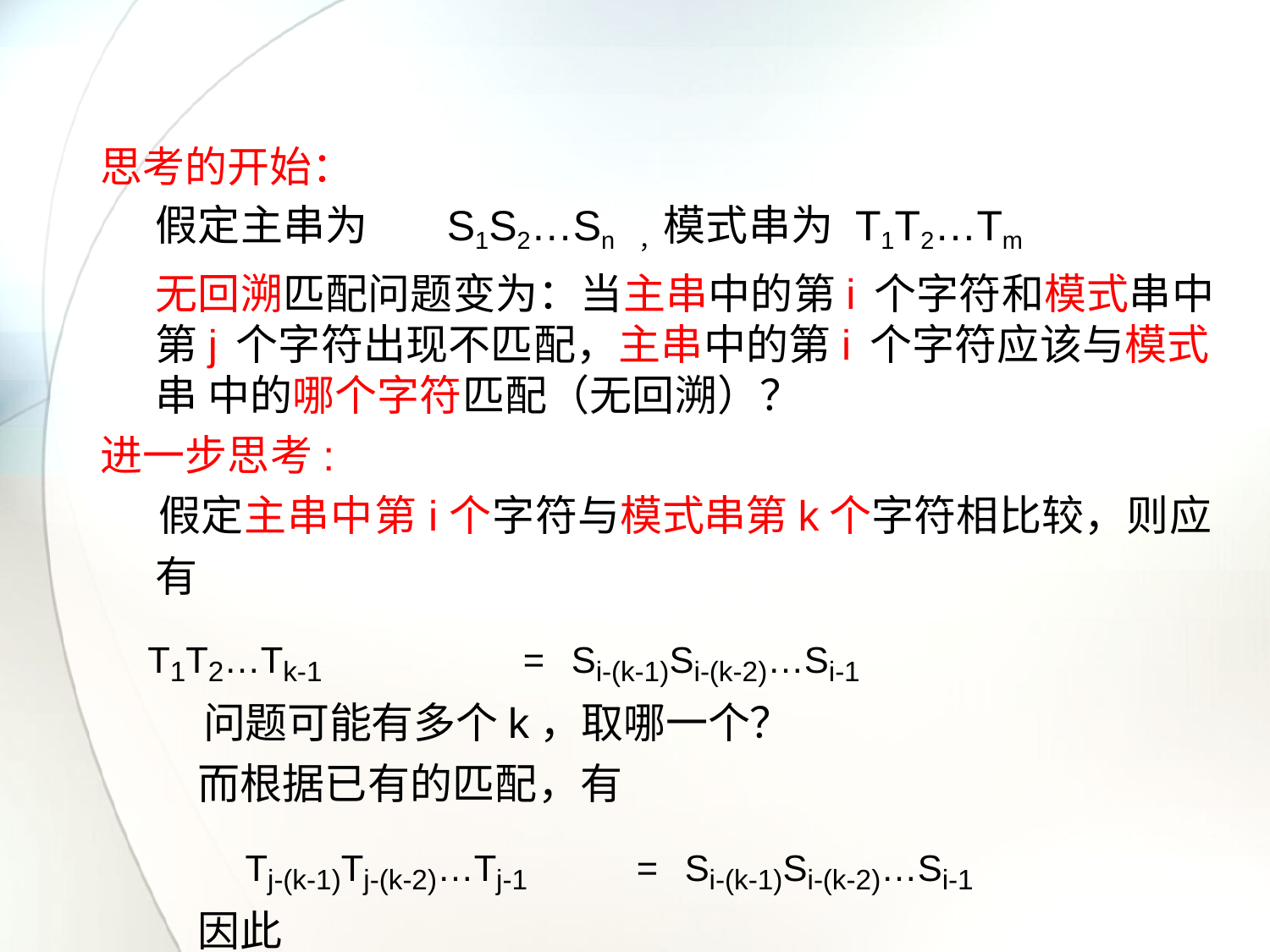

思考的开始：
假定主串为	S1S2…Sn  ，模式串为 T1T2…Tm
无回溯匹配问题变为：当主串中的第i个字符和模式串中 第j个字符出现不匹配，主串中的第i个字符应该与模式串 中的哪个字符匹配（无回溯）？
进一步思考:
     假定主串中第i个字符与模式串第k个字符相比较，则应有
T1T2…Tk-1	=	Si-(k-1)Si-(k-2)…Si-1
问题可能有多个k，取哪一个？
而根据已有的匹配，有
Tj-(k-1)Tj-(k-2)…Tj-1	=	Si-(k-1)Si-(k-2)…Si-1
因此
T1T2…Tk-1  =	Tj-(k-1)Tj-(k-2)…Tj-1